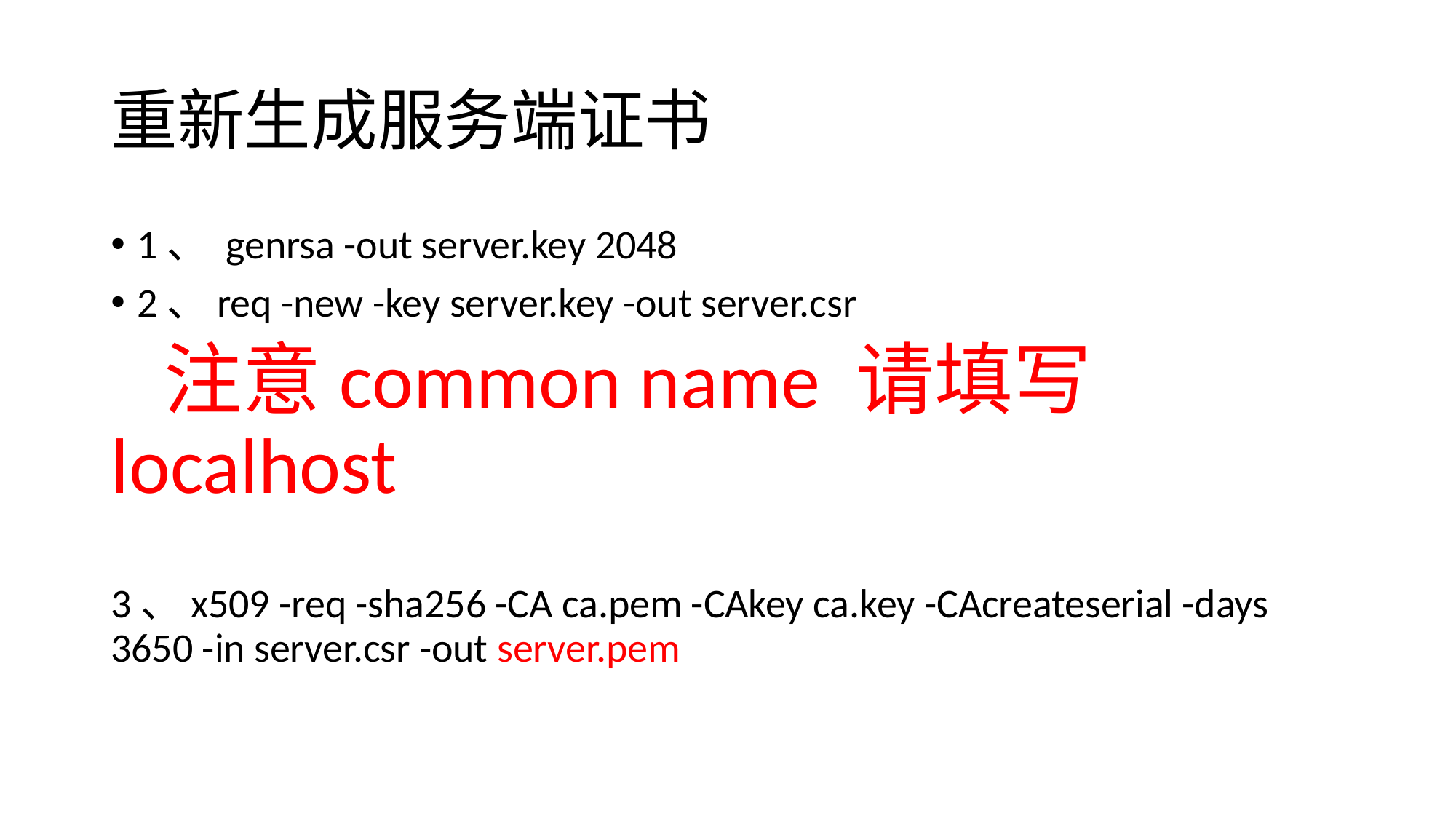

# 重新生成服务端证书
1、 genrsa -out server.key 2048
2、req -new -key server.key -out server.csr
  注意common name 请填写localhost

3、x509 -req -sha256 -CA ca.pem -CAkey ca.key -CAcreateserial -days 3650 -in server.csr -out server.pem